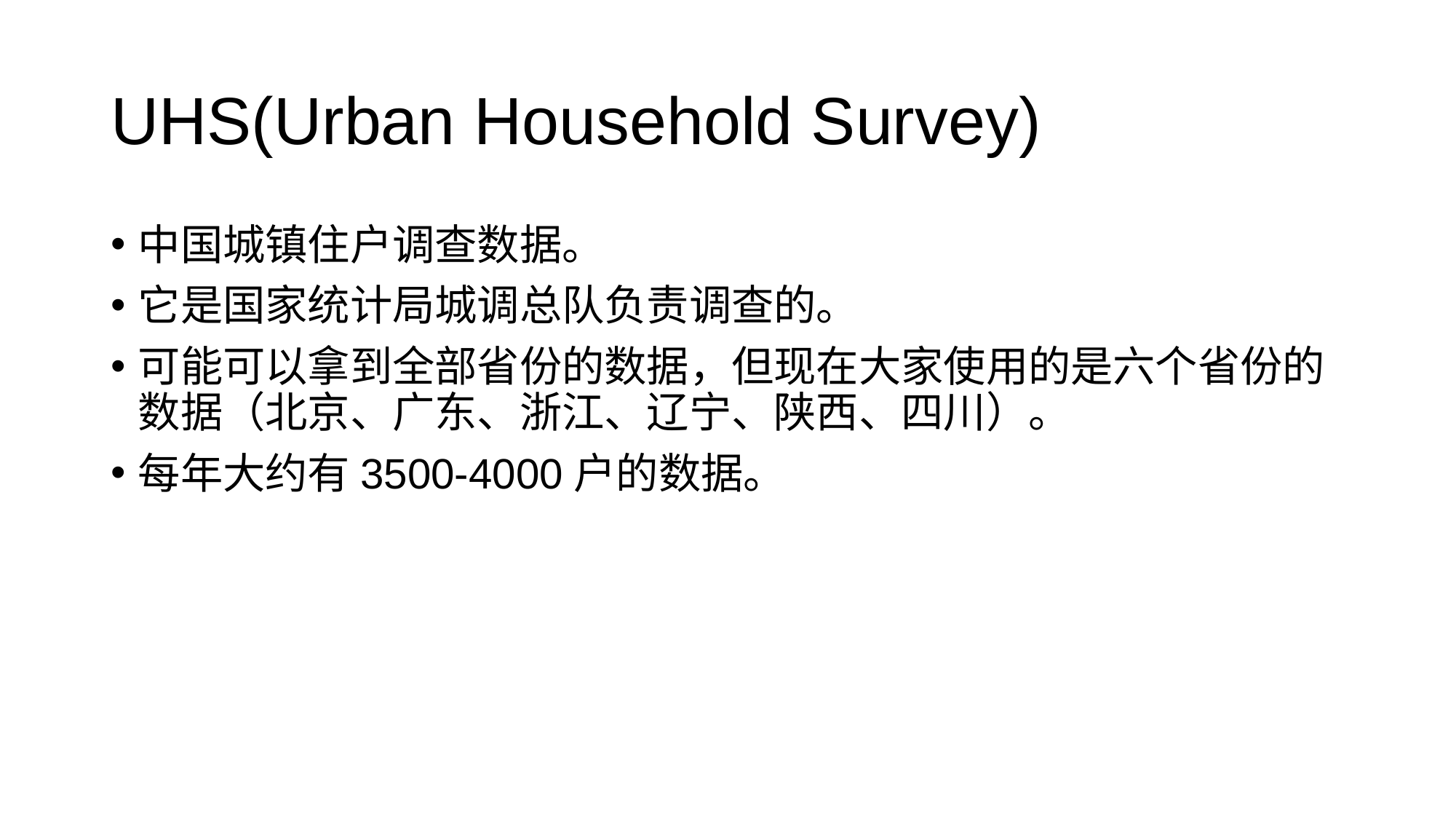

# UHS(Urban Household Survey)
中国城镇住户调查数据。
它是国家统计局城调总队负责调查的。
可能可以拿到全部省份的数据，但现在大家使用的是六个省份的数据（北京、广东、浙江、辽宁、陕西、四川）。
每年大约有3500-4000户的数据。